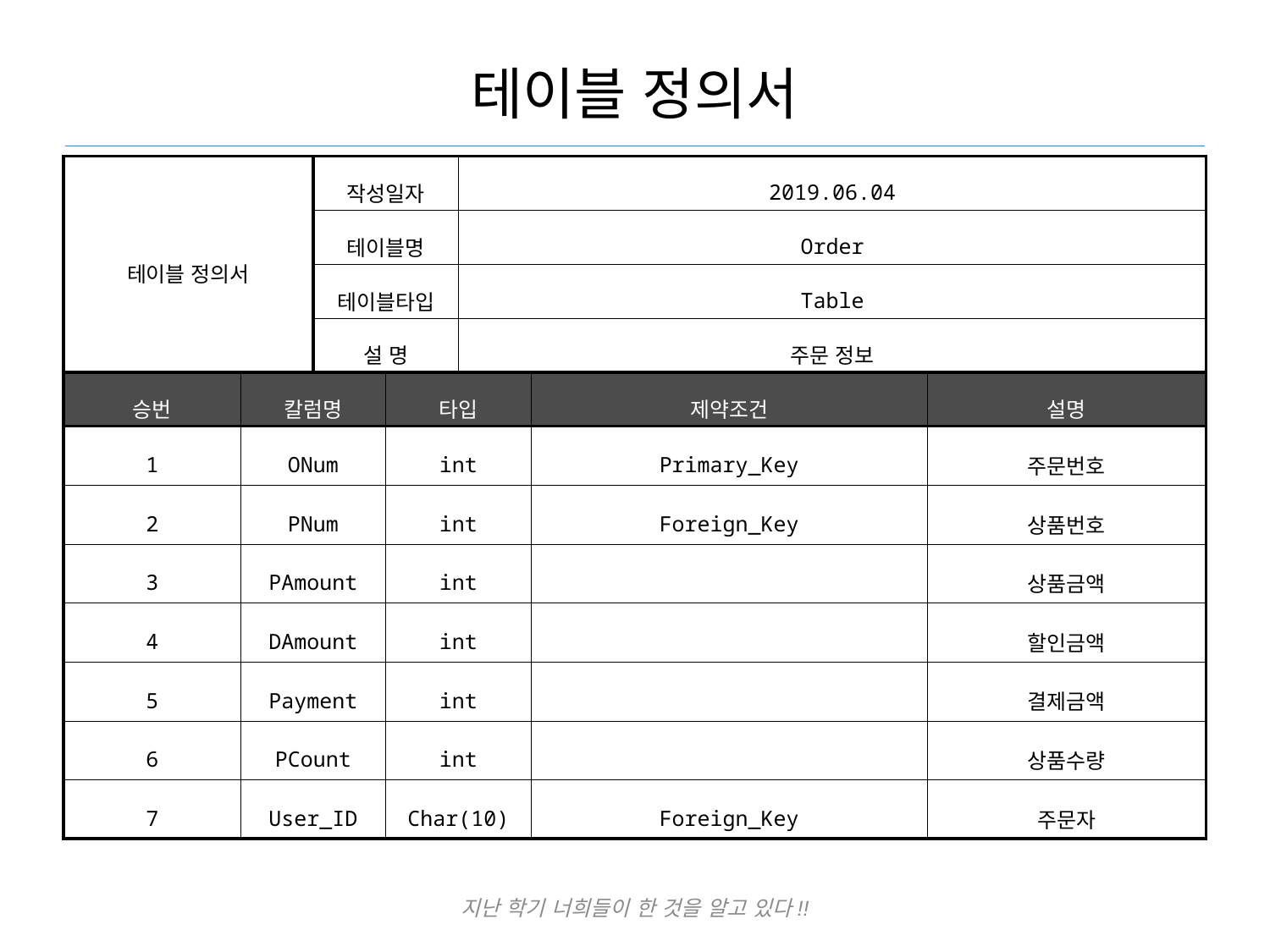

# 테이블 정의서
| 테이블 정의서 |  | 작성일자 |  | 2019.06.04 |  |  |
| --- | --- | --- | --- | --- | --- | --- |
|  |  | 테이블명 |  | Order |  |  |
|  |  | 테이블타입 |  | Table |  |  |
|  |  | 설 명 |  | 주문 정보 |  |  |
| 승번 | 칼럼명 |  | 타입 |  | 제약조건 | 설명 |
| 1 | ONum |  | int |  | Primary\_Key | 주문번호 |
| 2 | PNum |  | int |  | Foreign\_Key | 상품번호 |
| 3 | PAmount |  | int |  |  | 상품금액 |
| 4 | DAmount |  | int |  |  | 할인금액 |
| 5 | Payment |  | int |  |  | 결제금액 |
| 6 | PCount |  | int |  |  | 상품수량 |
| 7 | User\_ID |  | Char(10) |  | Foreign\_Key | 주문자 |
지난 학기 너희들이 한 것을 알고 있다!!